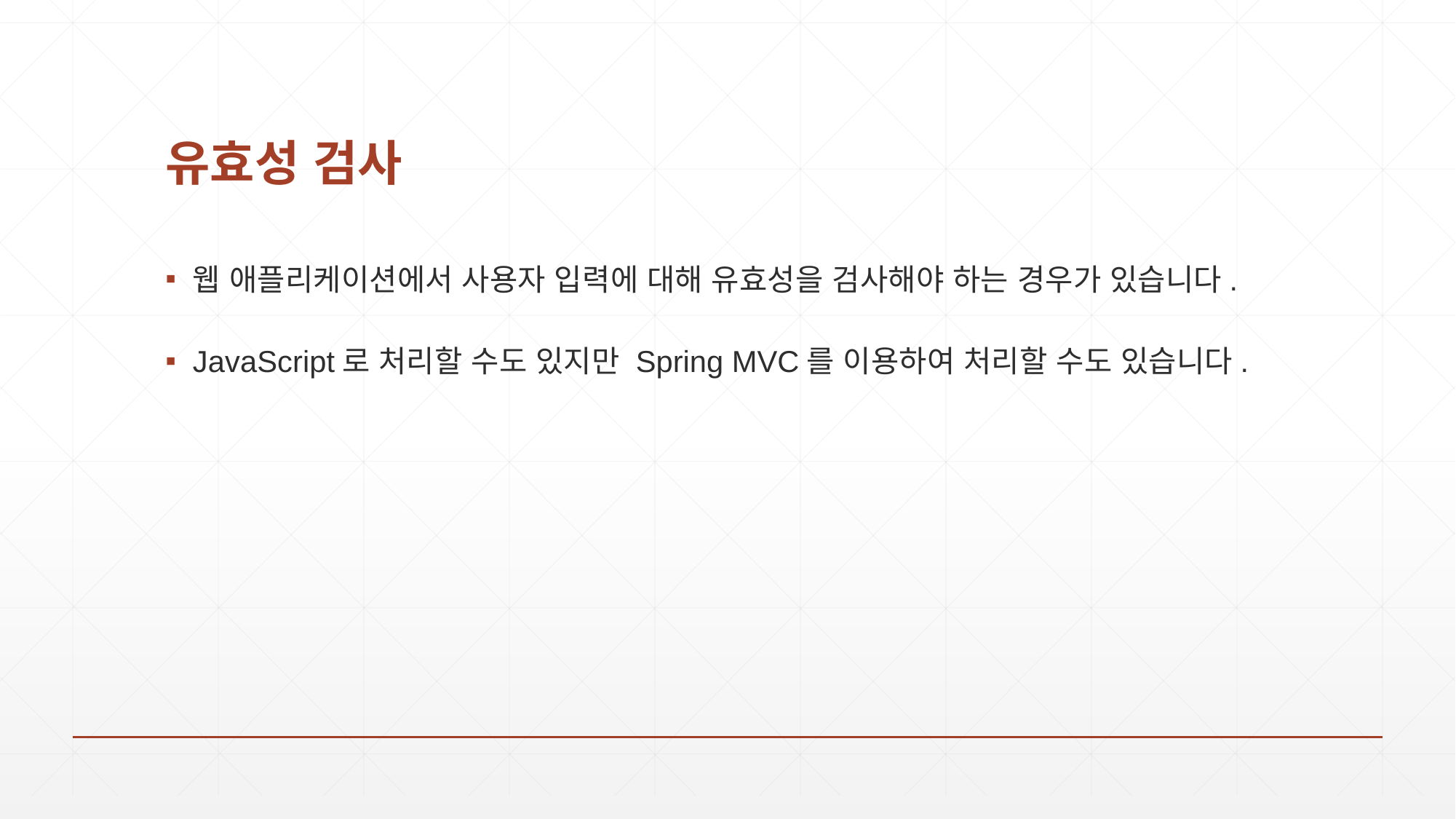

# 유효성 검사
웹 애플리케이션에서 사용자 입력에 대해 유효성을 검사해야 하는 경우가 있습니다.
JavaScript로 처리할 수도 있지만 Spring MVC를 이용하여 처리할 수도 있습니다.